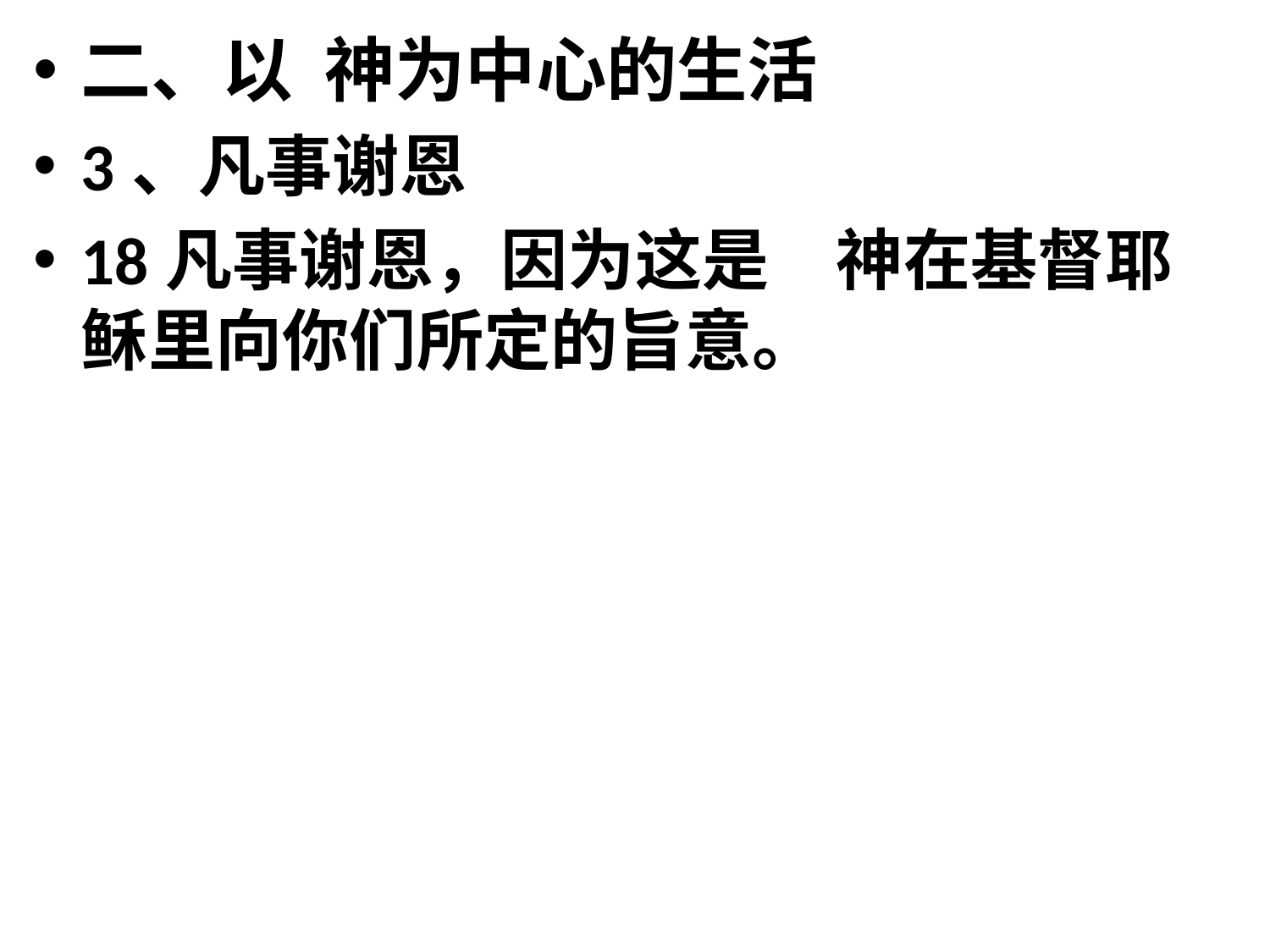

二、以  神为中心的生活
3、凡事谢恩
18凡事谢恩，因为这是　神在基督耶稣里向你们所定的旨意。